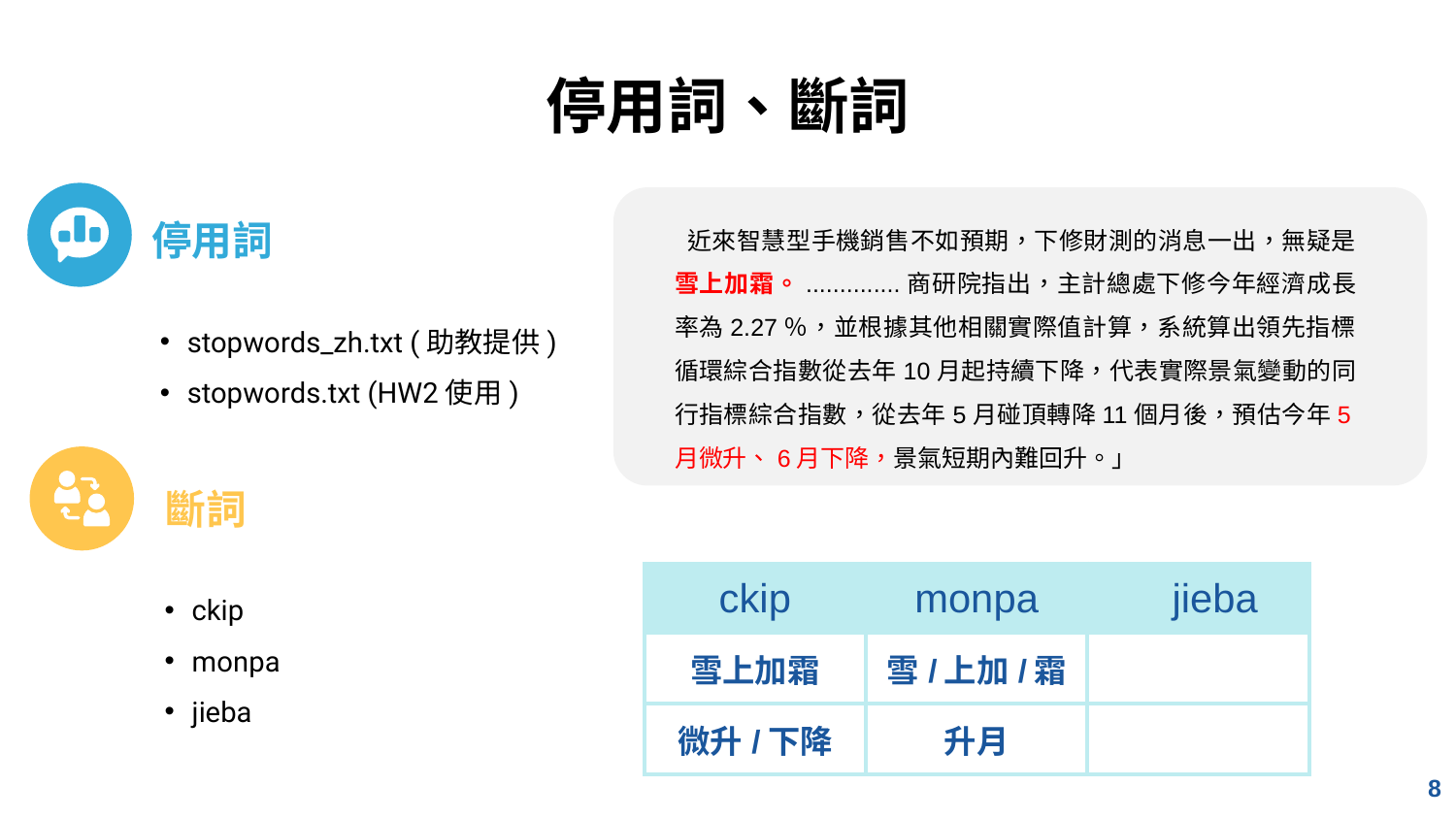

# 停用詞、斷詞

停用詞
 近來智慧型手機銷售不如預期，下修財測的消息一出，無疑是雪上加霜。..............商研院指出，主計總處下修今年經濟成長率為2.27％，並根據其他相關實際值計算，系統算出領先指標循環綜合指數從去年10月起持續下降，代表實際景氣變動的同行指標綜合指數，從去年5月碰頂轉降11個月後，預估今年5月微升、6月下降，景氣短期內難回升。」
stopwords_zh.txt (助教提供)
stopwords.txt (HW2使用)

斷詞
| ckip | monpa | jieba |
| --- | --- | --- |
| 雪上加霜 | 雪/上加/霜 |  |
| 微升/下降 | 升月 |  |
ckip
monpa
jieba
8